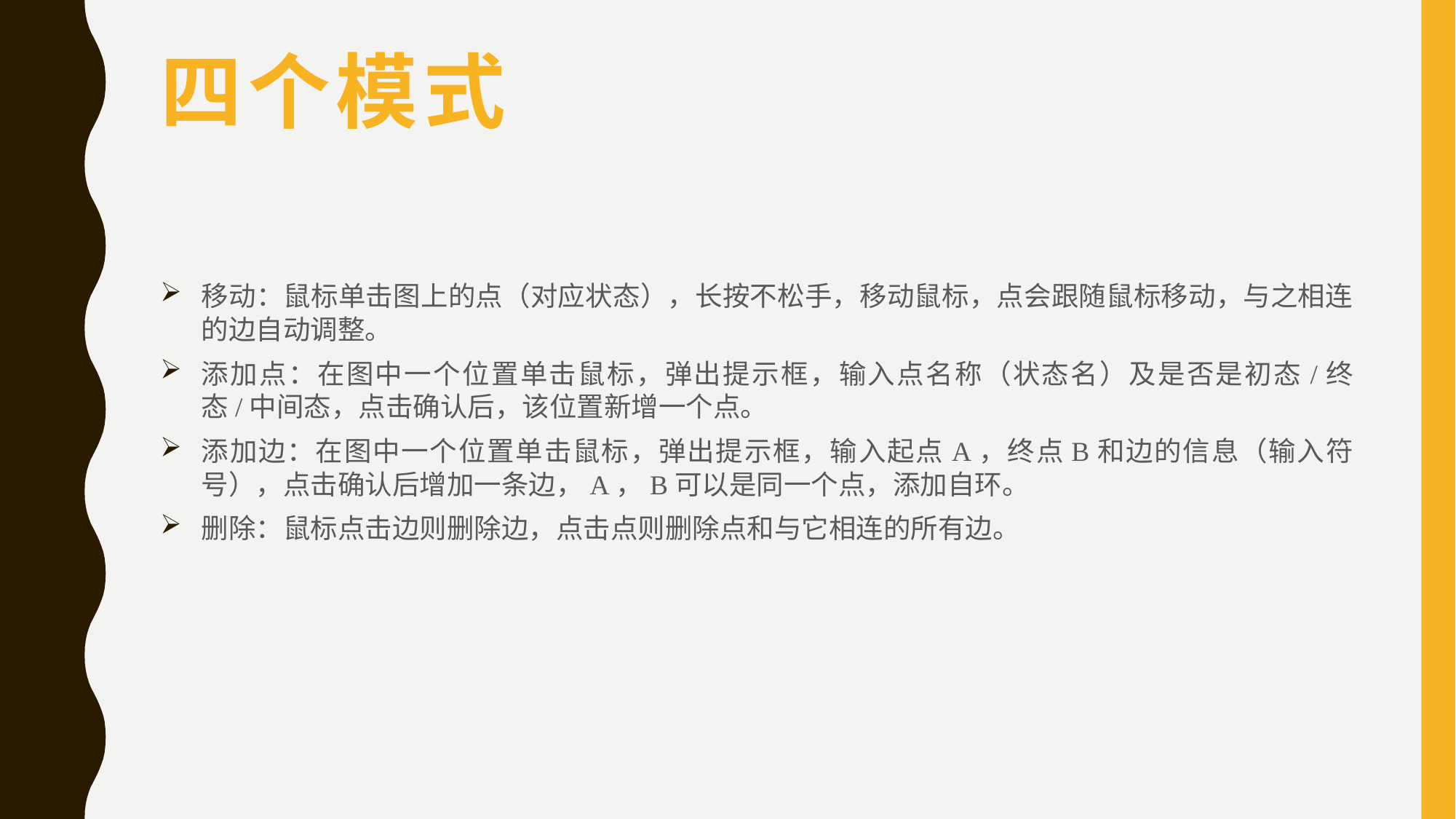

# 四个模式
移动：鼠标单击图上的点（对应状态），长按不松手，移动鼠标，点会跟随鼠标移动，与之相连的边自动调整。
添加点：在图中一个位置单击鼠标，弹出提示框，输入点名称（状态名）及是否是初态/终态/中间态，点击确认后，该位置新增一个点。
添加边：在图中一个位置单击鼠标，弹出提示框，输入起点A，终点B和边的信息（输入符号），点击确认后增加一条边，A，B可以是同一个点，添加自环。
删除：鼠标点击边则删除边，点击点则删除点和与它相连的所有边。